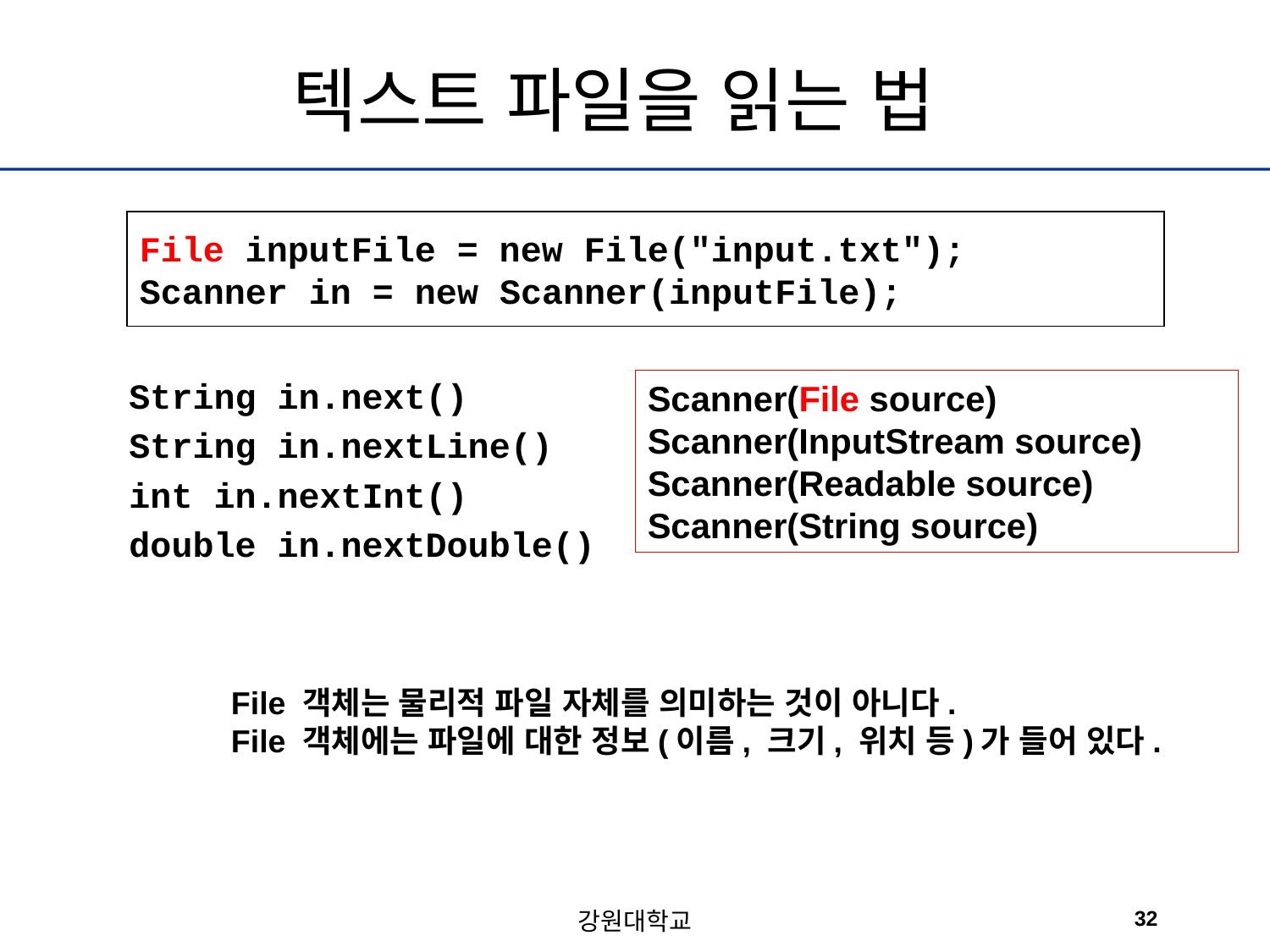

# 텍스트 파일을 읽는 법

File inputFile = new File("input.txt");
Scanner in = new Scanner(inputFile);
String in.next()
String in.nextLine()
int in.nextInt()
double in.nextDouble()
Scanner(File source)
Scanner(InputStream source)
Scanner(Readable source)
Scanner(String source)
File 객체는 물리적 파일 자체를 의미하는 것이 아니다.
File 객체에는 파일에 대한 정보(이름, 크기, 위치 등)가 들어 있다.
강원대학교